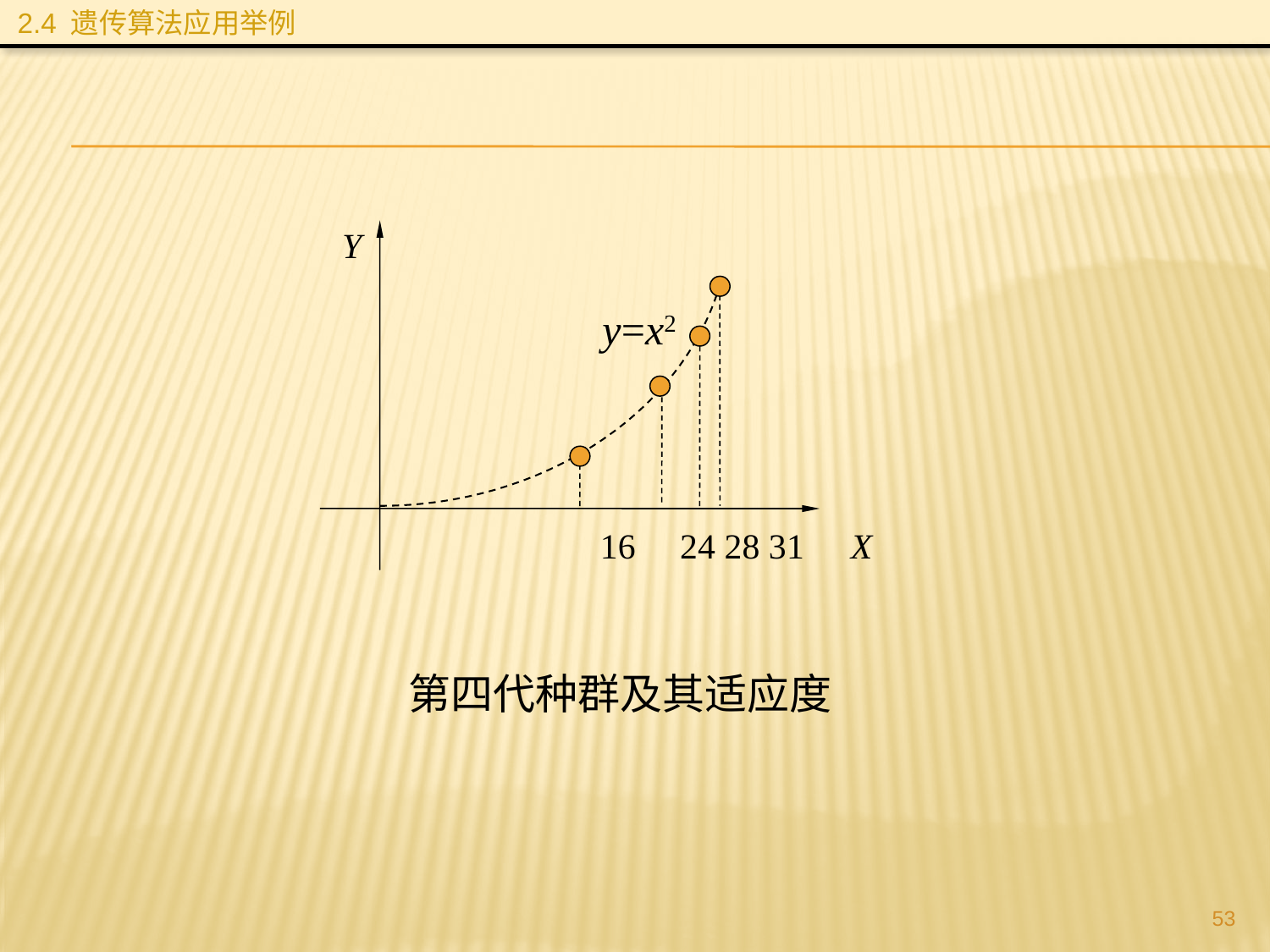

2.4 遗传算法应用举例

y=x2

               16     24 28 31    X
第四代种群及其适应度
Y
53